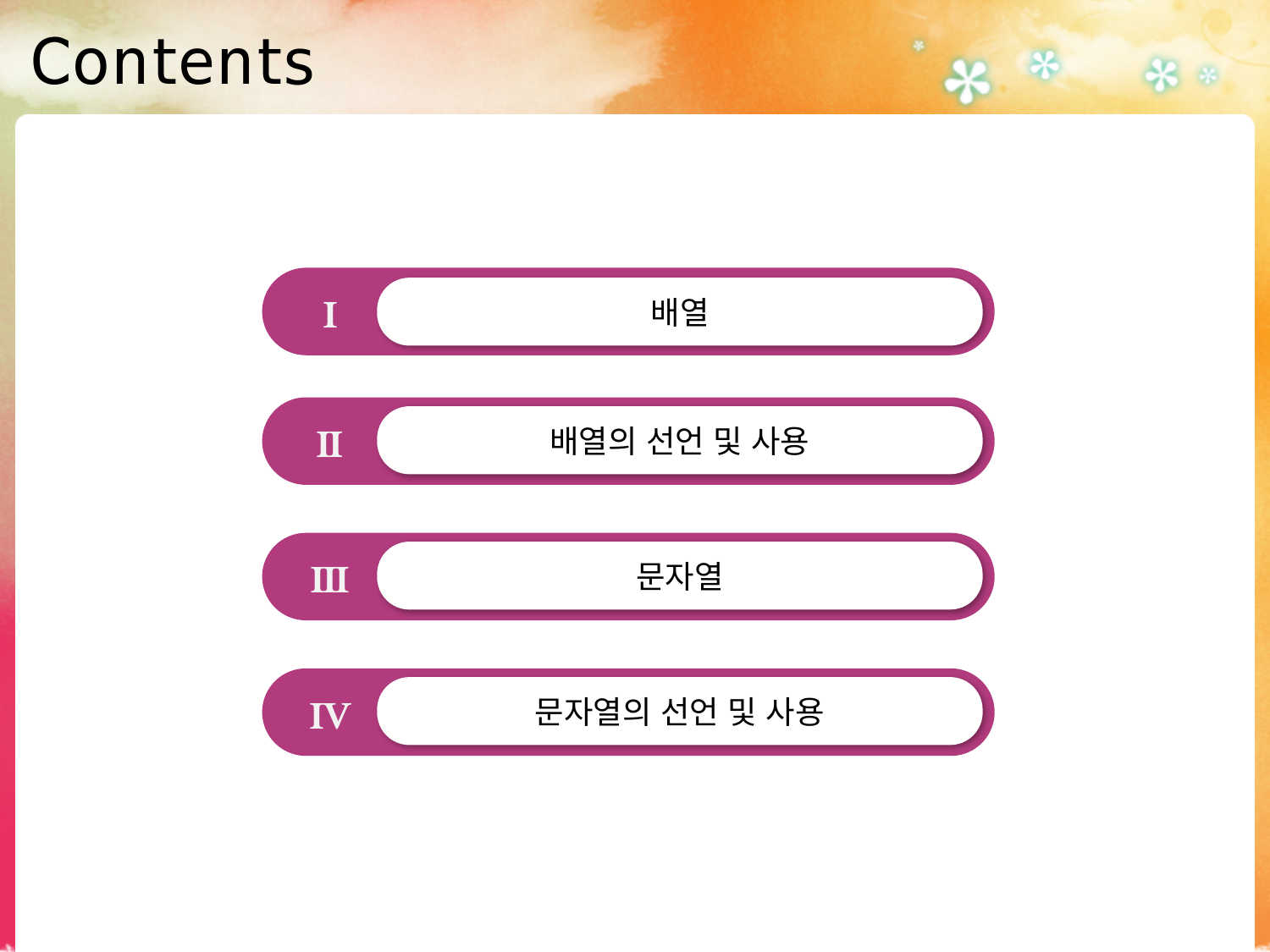

# Contents

배열
Ⅰ

배열의 선언 및 사용
Ⅱ

문자열
Ⅲ

문자열의 선언 및 사용
Ⅳ